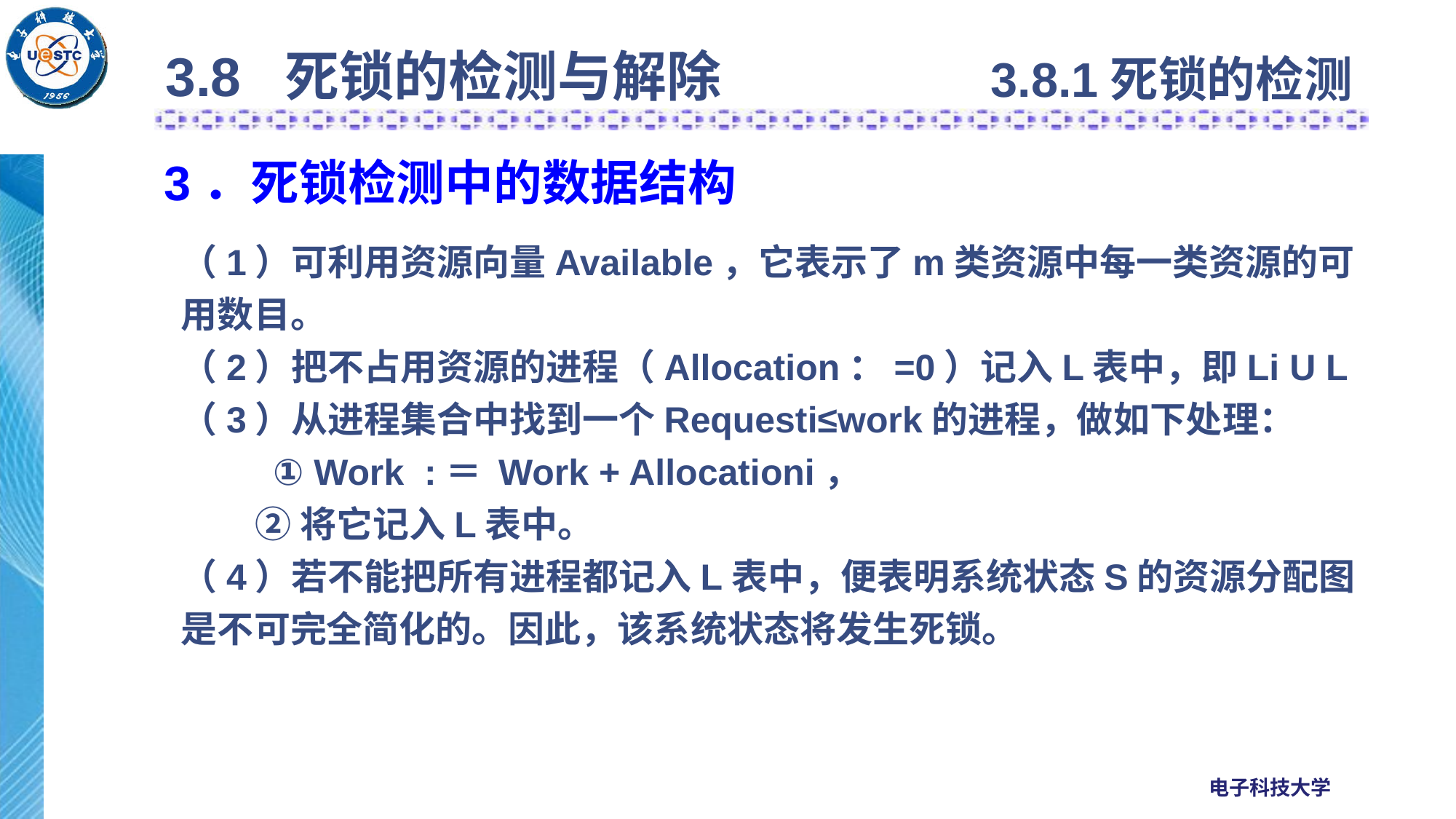

# 3.8  死锁的检测与解除
 3.8.1死锁的检测
3．死锁检测中的数据结构
（1）可利用资源向量Available，它表示了m类资源中每一类资源的可用数目。
（2）把不占用资源的进程（Allocation：=0）记入L表中，即Li U L
（3）从进程集合中找到一个Requesti≤work的进程，做如下处理：
         ① Work  :＝ Work + Allocationi，
         ②将它记入L表中。
（4）若不能把所有进程都记入L表中，便表明系统状态S的资源分配图是不可完全简化的。因此，该系统状态将发生死锁。